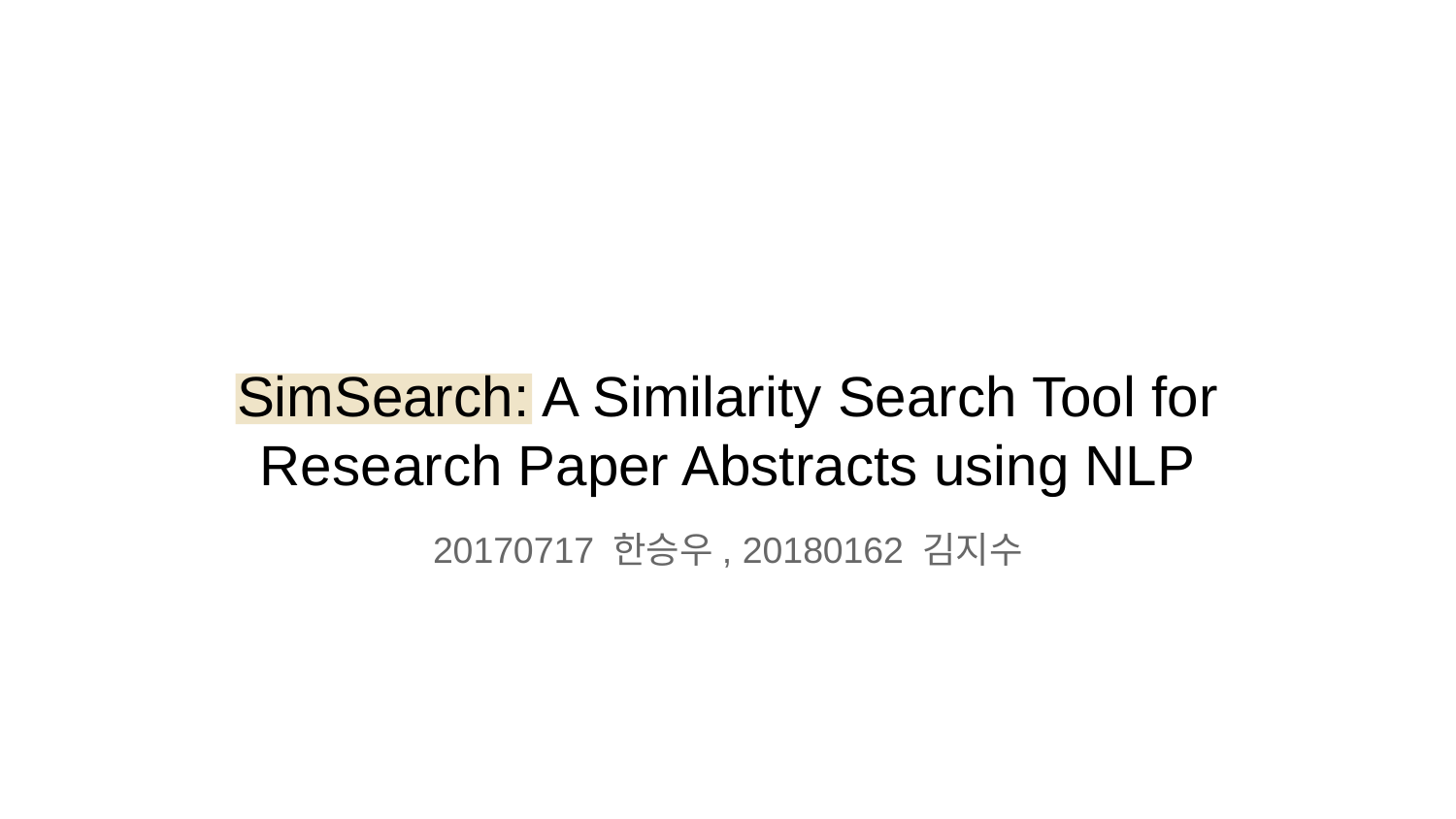

SimSearch: A Similarity Search Tool for Research Paper Abstracts using NLP

20170717 한승우, 20180162 김지수